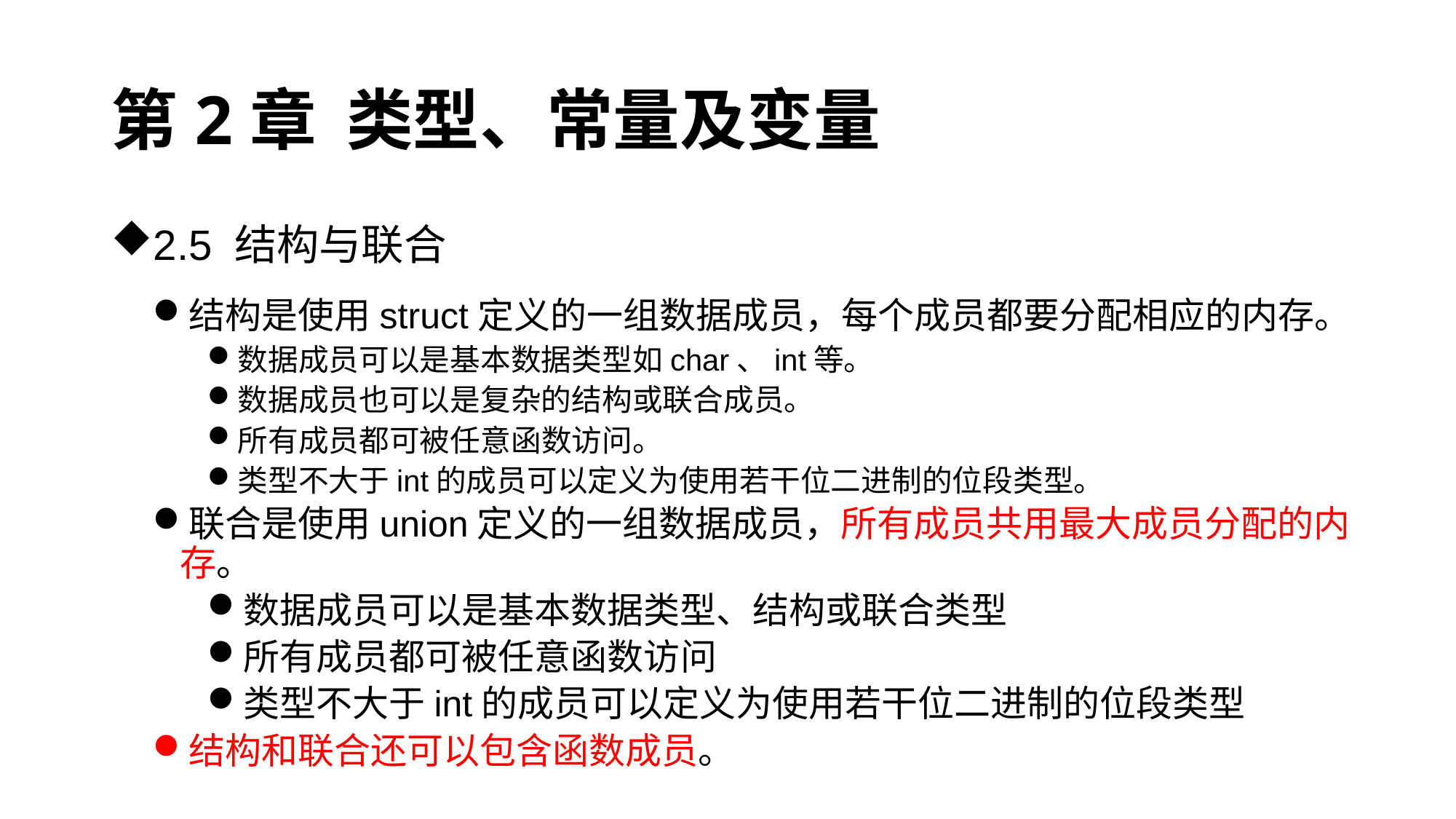

# 第2章  类型、常量及变量
2.5 结构与联合
结构是使用struct定义的一组数据成员，每个成员都要分配相应的内存。
数据成员可以是基本数据类型如char、int等。
数据成员也可以是复杂的结构或联合成员。
所有成员都可被任意函数访问。
类型不大于int的成员可以定义为使用若干位二进制的位段类型。
联合是使用union定义的一组数据成员，所有成员共用最大成员分配的内存。
数据成员可以是基本数据类型、结构或联合类型
所有成员都可被任意函数访问
类型不大于int的成员可以定义为使用若干位二进制的位段类型
结构和联合还可以包含函数成员。